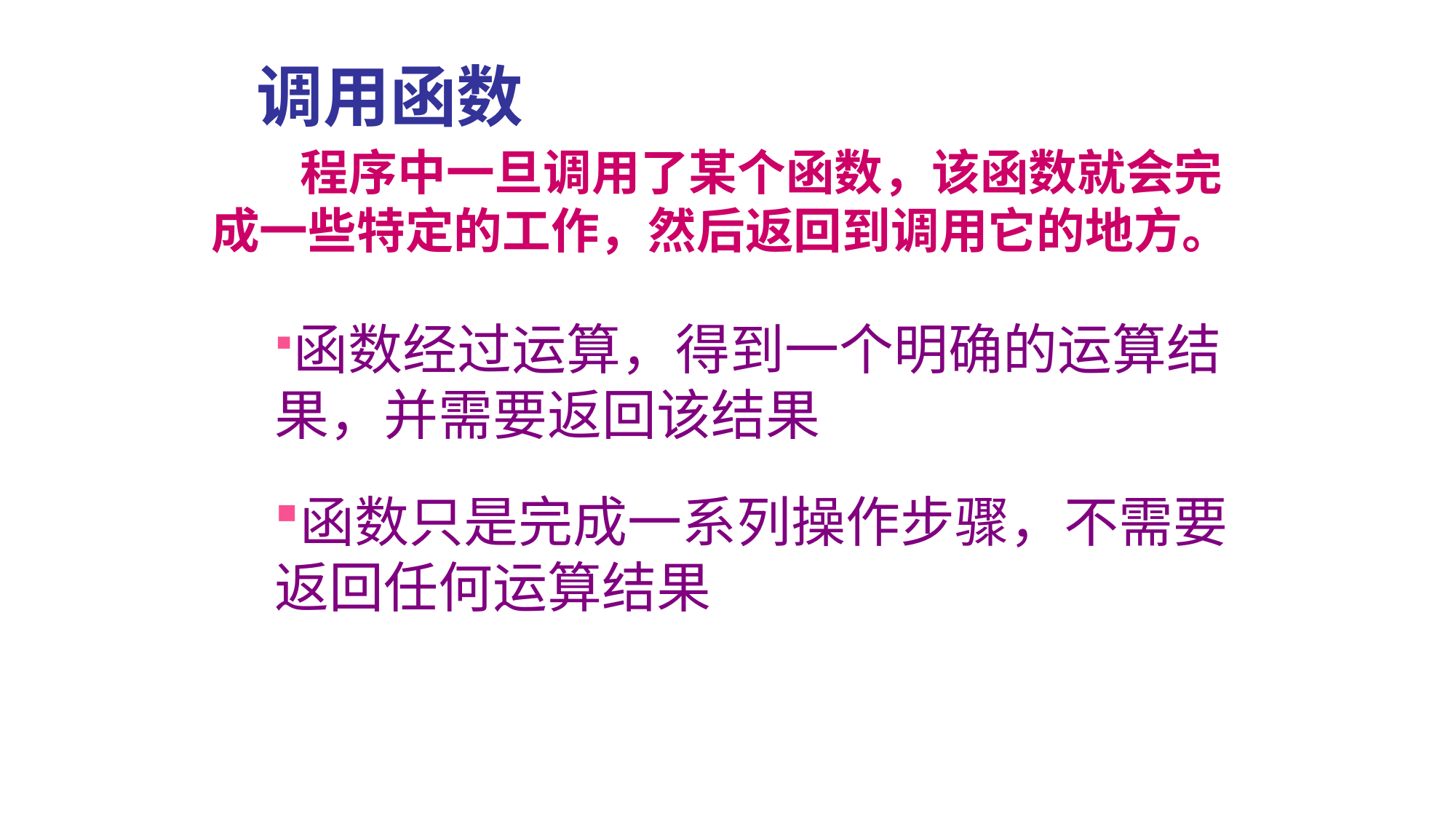

# 调用函数
       程序中一旦调用了某个函数，该函数就会完成一些特定的工作，然后返回到调用它的地方。
函数经过运算，得到一个明确的运算结果，并需要返回该结果
函数只是完成一系列操作步骤，不需要返回任何运算结果